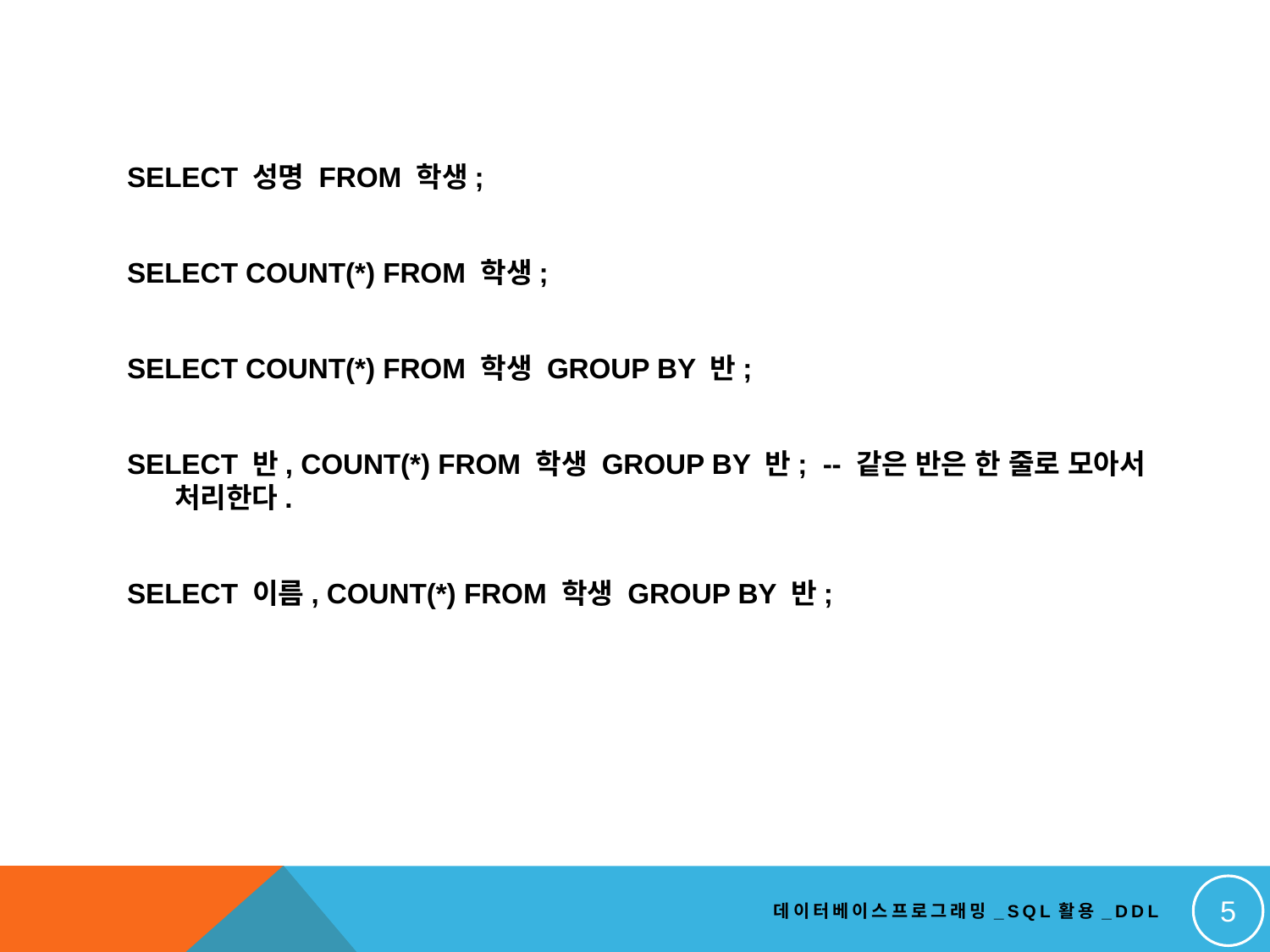

#
SELECT 성명 FROM 학생;

SELECT COUNT(*) FROM 학생;

SELECT COUNT(*) FROM 학생 GROUP BY 반;

SELECT 반, COUNT(*) FROM 학생 GROUP BY 반;  -- 같은 반은 한 줄로 모아서 처리한다.

SELECT 이름, COUNT(*) FROM 학생 GROUP BY 반;
5
데이터베이스프로그래밍_SQL활용_DDL